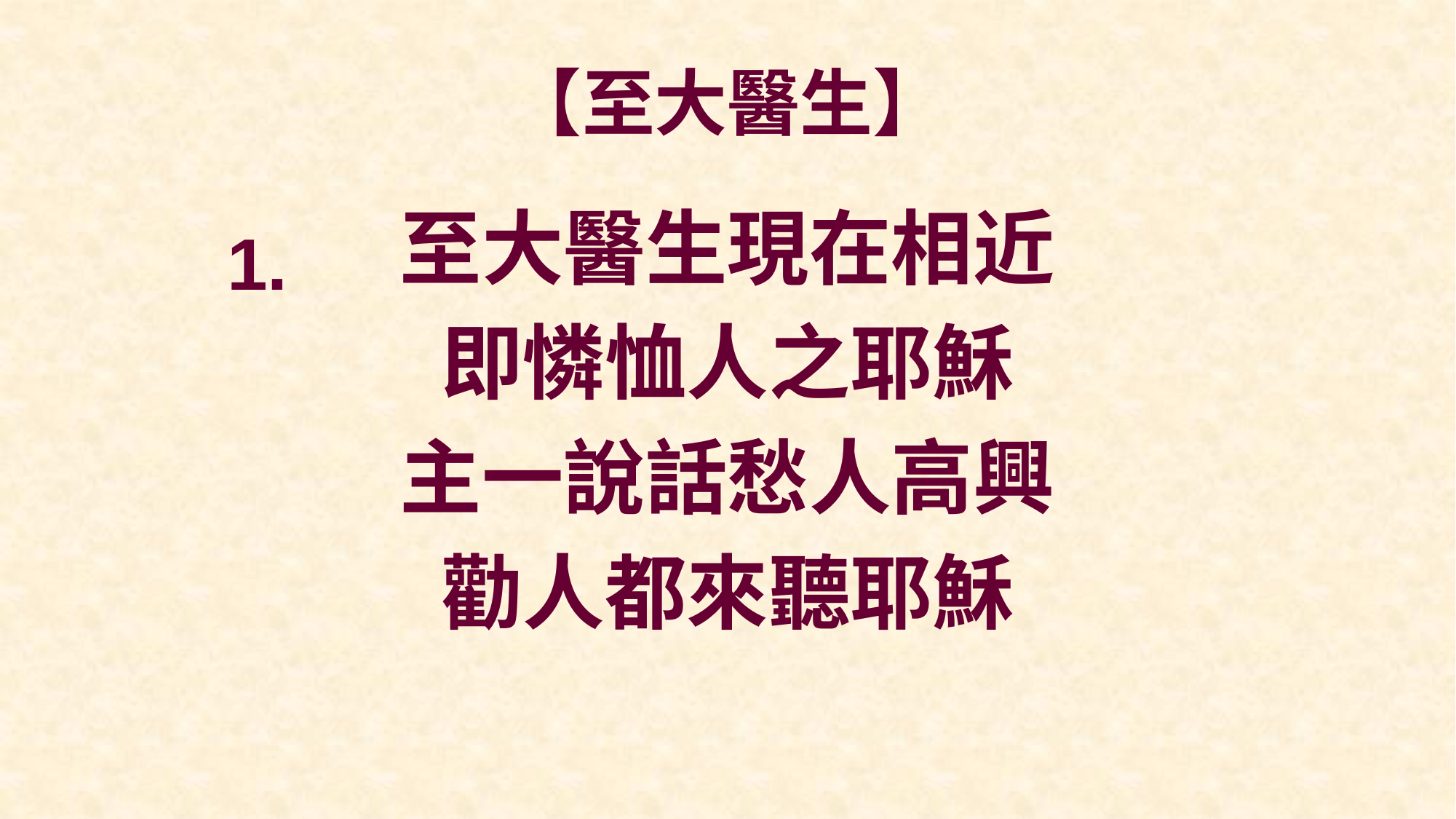

# 【至大醫生】
至大醫生現在相近
即憐恤人之耶穌
主一說話愁人高興
勸人都來聽耶穌
1.